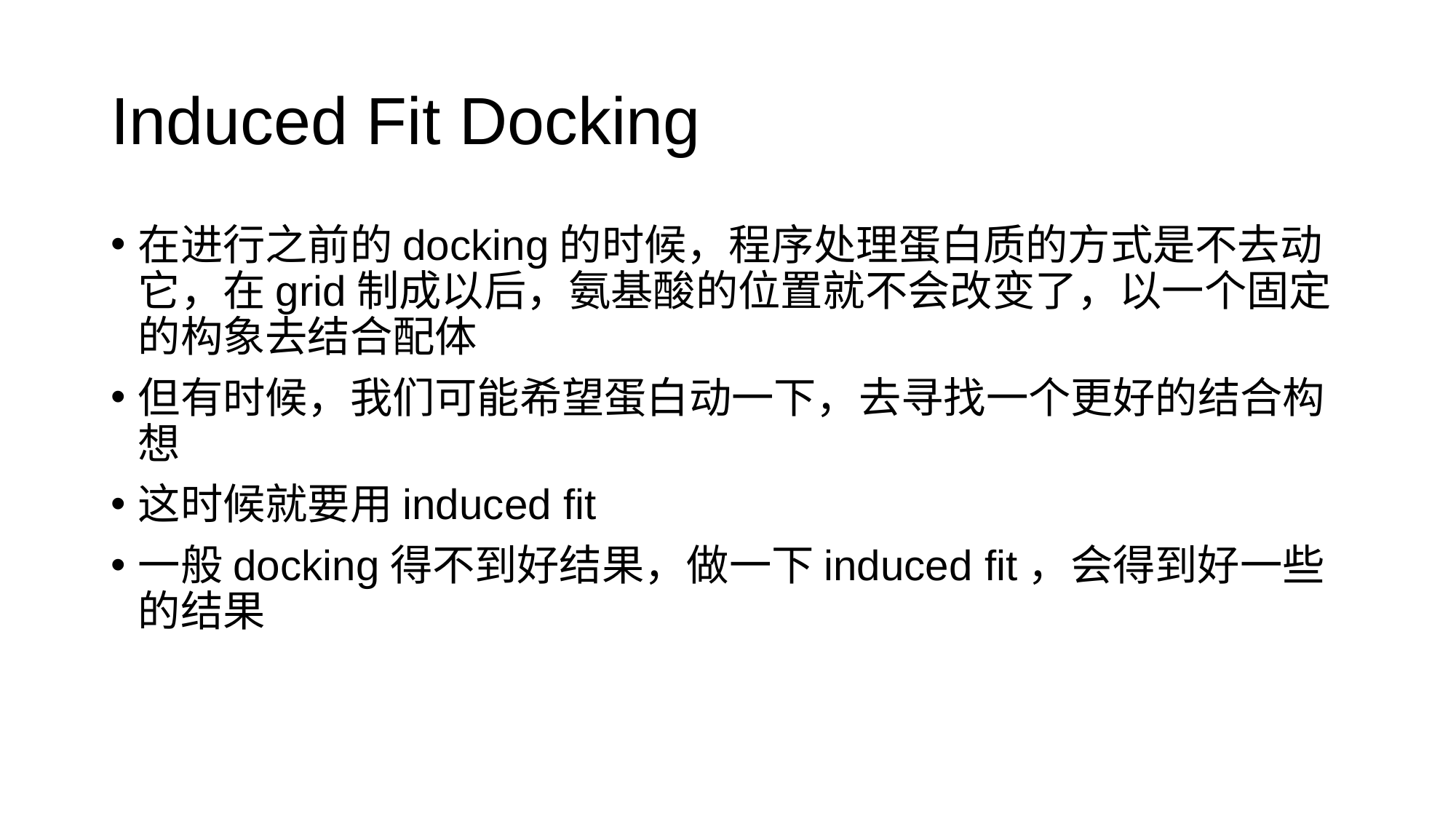

# Induced Fit Docking
在进行之前的docking的时候，程序处理蛋白质的方式是不去动它，在grid制成以后，氨基酸的位置就不会改变了，以一个固定的构象去结合配体
但有时候，我们可能希望蛋白动一下，去寻找一个更好的结合构想
这时候就要用induced fit
一般docking得不到好结果，做一下induced fit，会得到好一些的结果